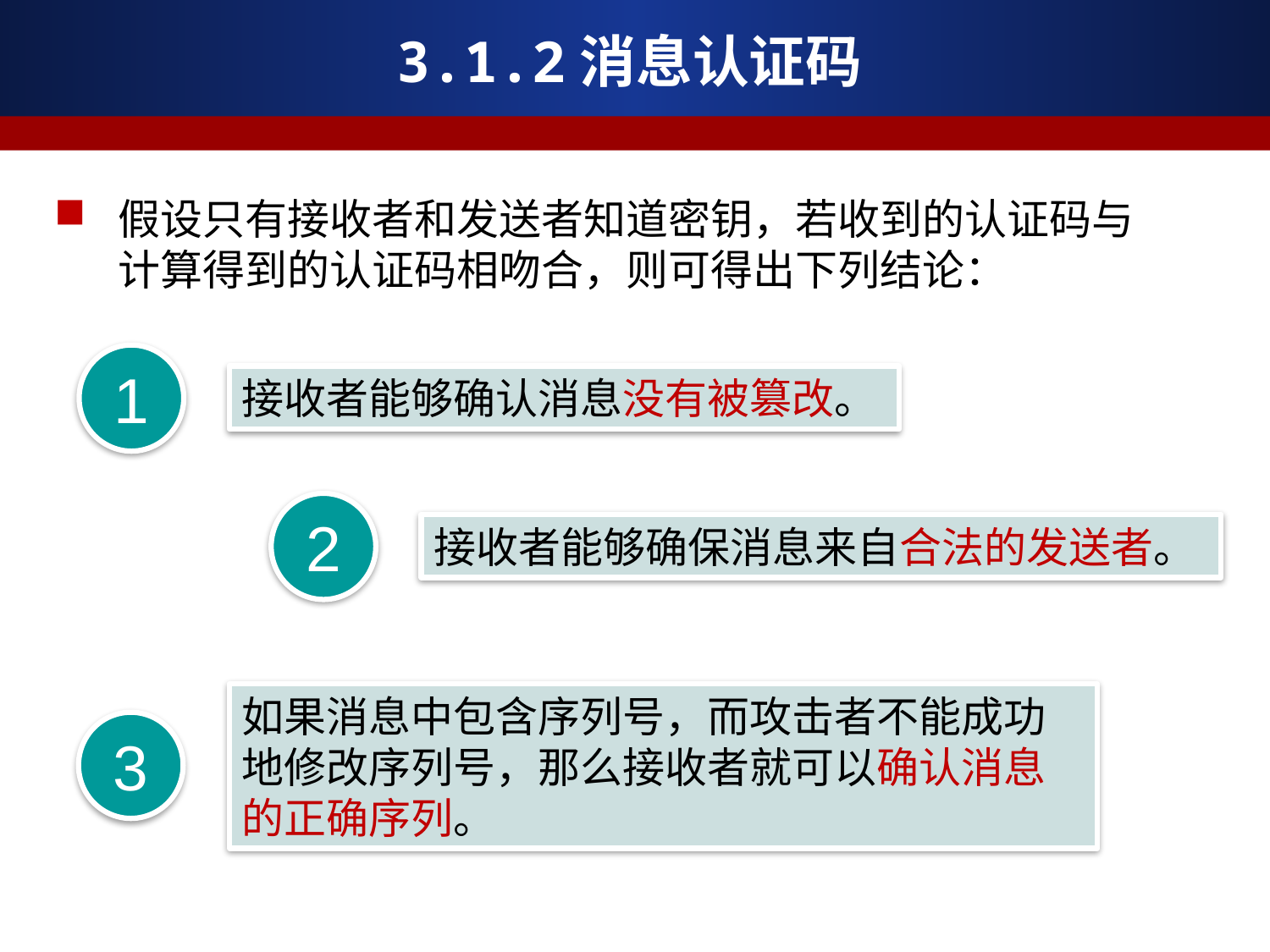

# 3.1.2消息认证码
假设只有接收者和发送者知道密钥，若收到的认证码与计算得到的认证码相吻合，则可得出下列结论：
1
接收者能够确认消息没有被篡改。
2
接收者能够确保消息来自合法的发送者。
如果消息中包含序列号，而攻击者不能成功地修改序列号，那么接收者就可以确认消息的正确序列。
3